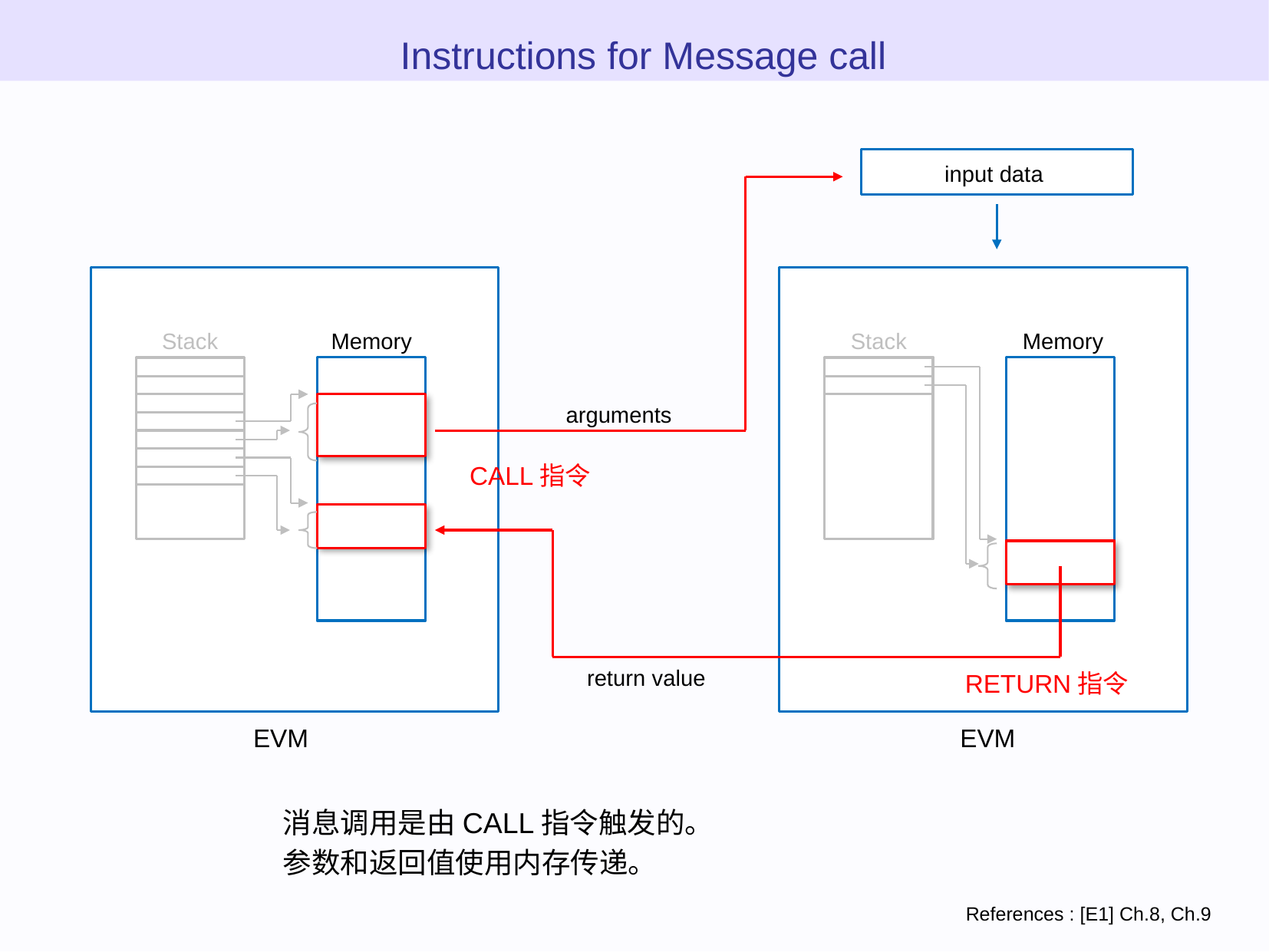

Instructions for Message call

input data

Stack
Memory
Stack
Memory

arguments

CALL指令

return value
RETURN指令
EVM
EVM
消息调用是由CALL指令触发的。
参数和返回值使用内存传递。
References : [E1] Ch.8, Ch.9